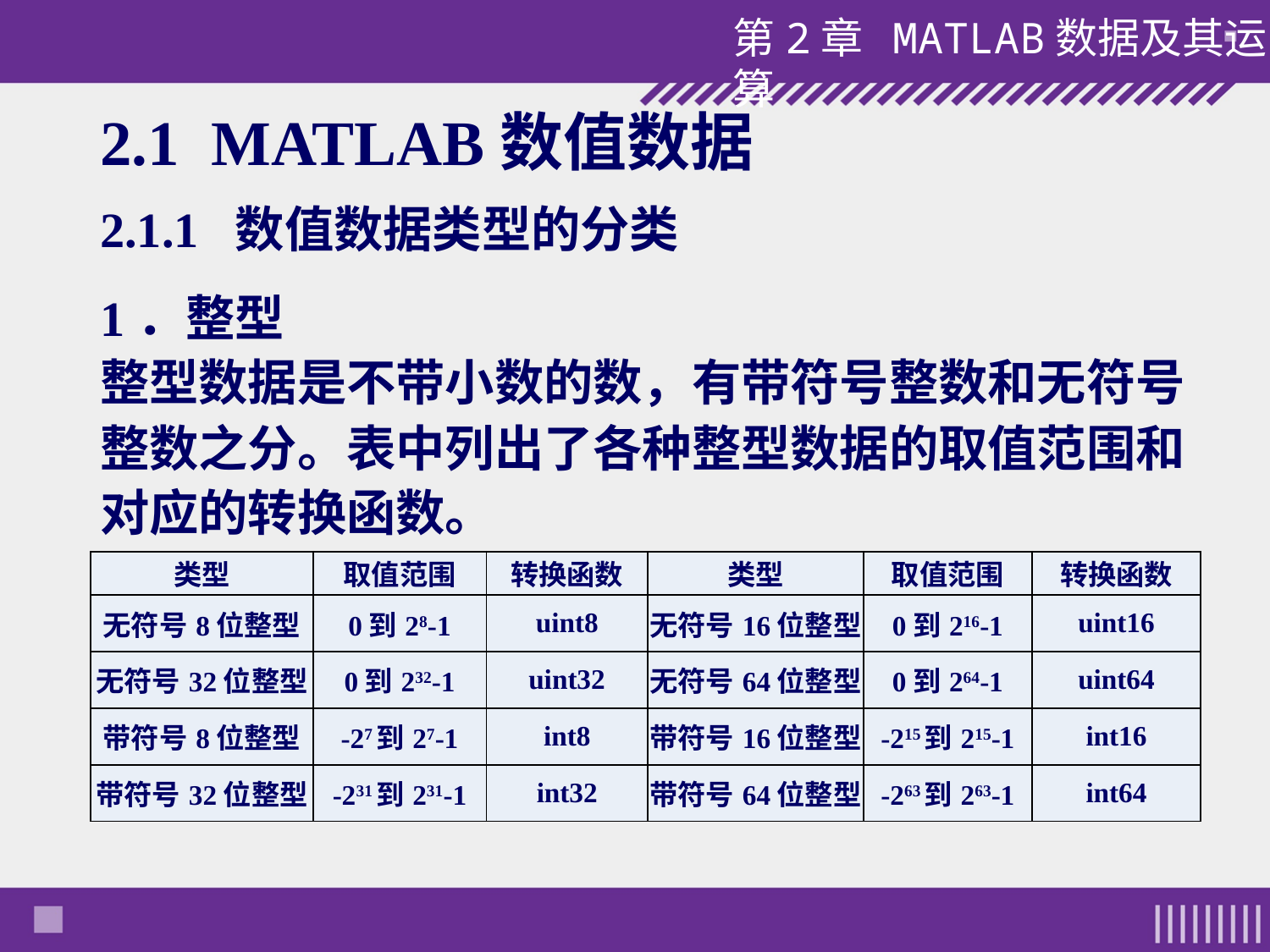

2.1  MATLAB数值数据
2.1.1  数值数据类型的分类

1．整型
整型数据是不带小数的数，有带符号整数和无符号整数之分。表中列出了各种整型数据的取值范围和对应的转换函数。
| 类型 | 取值范围 | 转换函数 | 类型 | 取值范围 | 转换函数 |
| --- | --- | --- | --- | --- | --- |
| 无符号8位整型 | 0到28-1 | uint8 | 无符号16位整型 | 0到216-1 | uint16 |
| 无符号32位整型 | 0到232-1 | uint32 | 无符号64位整型 | 0到264-1 | uint64 |
| 带符号8位整型 | -27到27-1 | int8 | 带符号16位整型 | -215到215-1 | int16 |
| 带符号32位整型 | -231到231-1 | int32 | 带符号64位整型 | -263到263-1 | int64 |